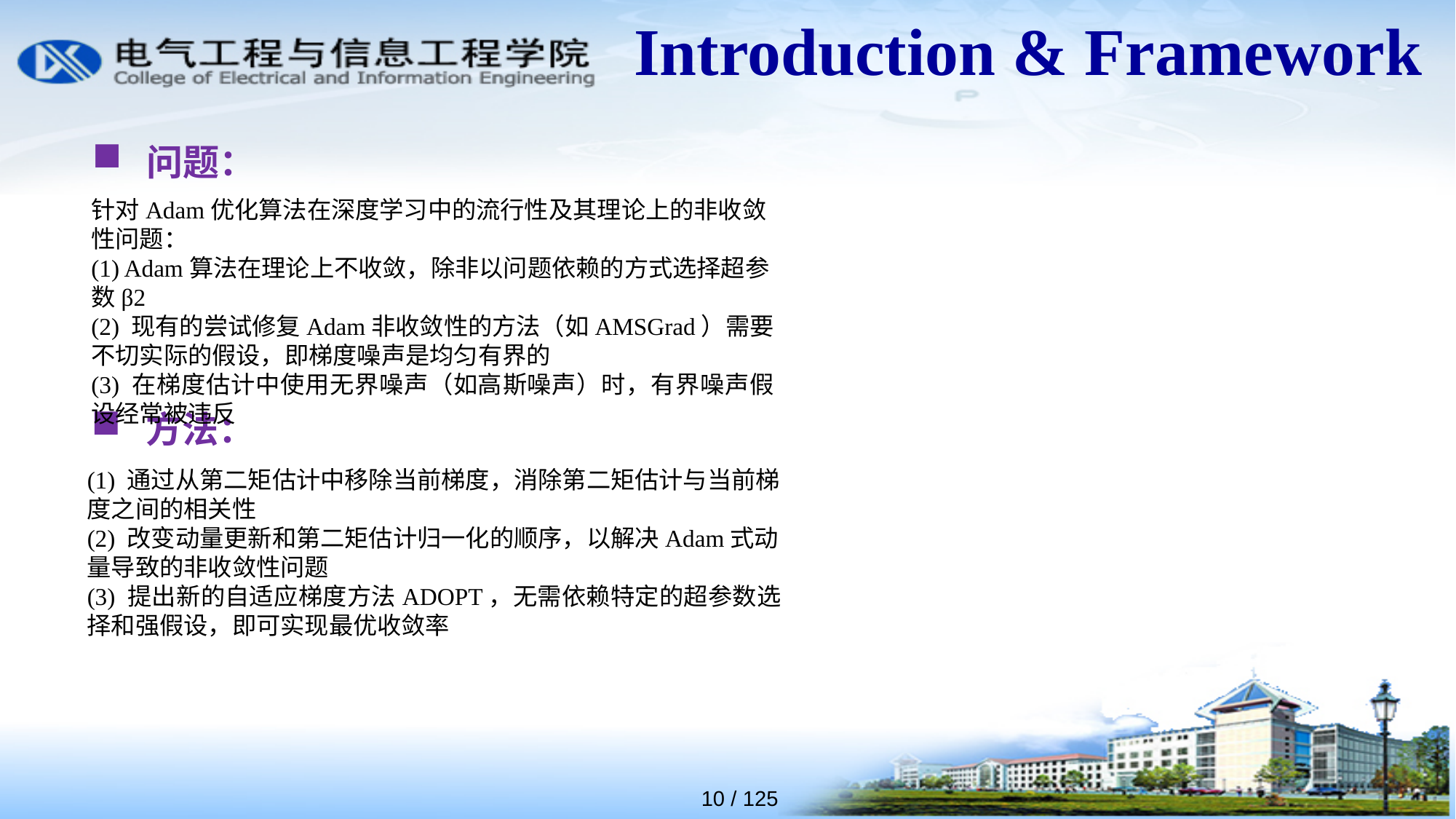

Introduction & Framework
问题：
针对Adam优化算法在深度学习中的流行性及其理论上的非收敛性问题：
(1) Adam算法在理论上不收敛，除非以问题依赖的方式选择超参数β2
(2) 现有的尝试修复Adam非收敛性的方法（如AMSGrad）需要不切实际的假设，即梯度噪声是均匀有界的
(3) 在梯度估计中使用无界噪声（如高斯噪声）时，有界噪声假设经常被违反
方法：
(1) 通过从第二矩估计中移除当前梯度，消除第二矩估计与当前梯度之间的相关性
(2) 改变动量更新和第二矩估计归一化的顺序，以解决Adam式动量导致的非收敛性问题
(3) 提出新的自适应梯度方法ADOPT，无需依赖特定的超参数选择和强假设，即可实现最优收敛率
10 / 125